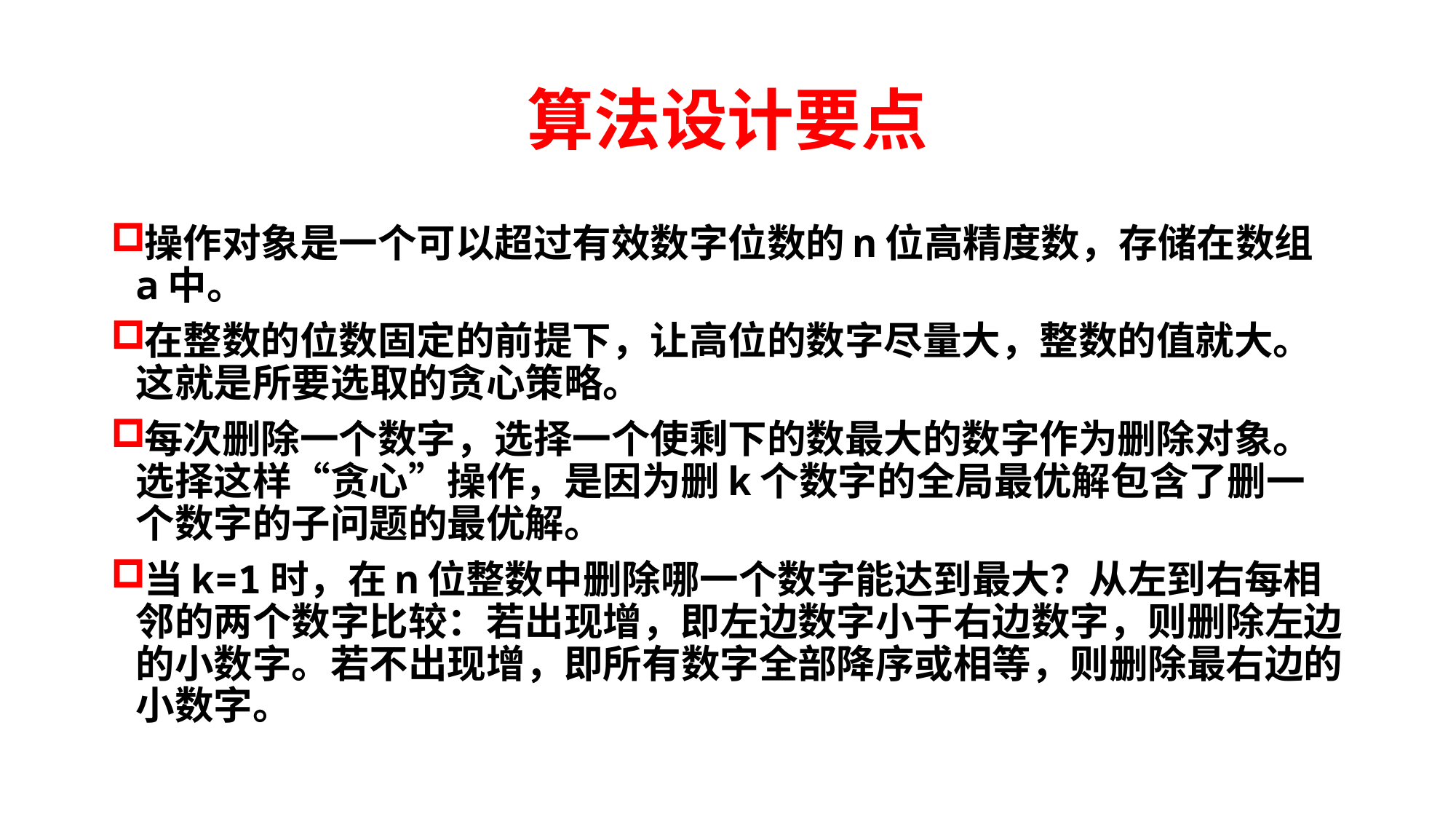

# 算法设计要点
操作对象是一个可以超过有效数字位数的n位高精度数，存储在数组a中。
在整数的位数固定的前提下，让高位的数字尽量大，整数的值就大。这就是所要选取的贪心策略。
每次删除一个数字，选择一个使剩下的数最大的数字作为删除对象。选择这样“贪心”操作，是因为删k个数字的全局最优解包含了删一个数字的子问题的最优解。
当k=1时，在n位整数中删除哪一个数字能达到最大？从左到右每相邻的两个数字比较：若出现增，即左边数字小于右边数字，则删除左边的小数字。若不出现增，即所有数字全部降序或相等，则删除最右边的小数字。